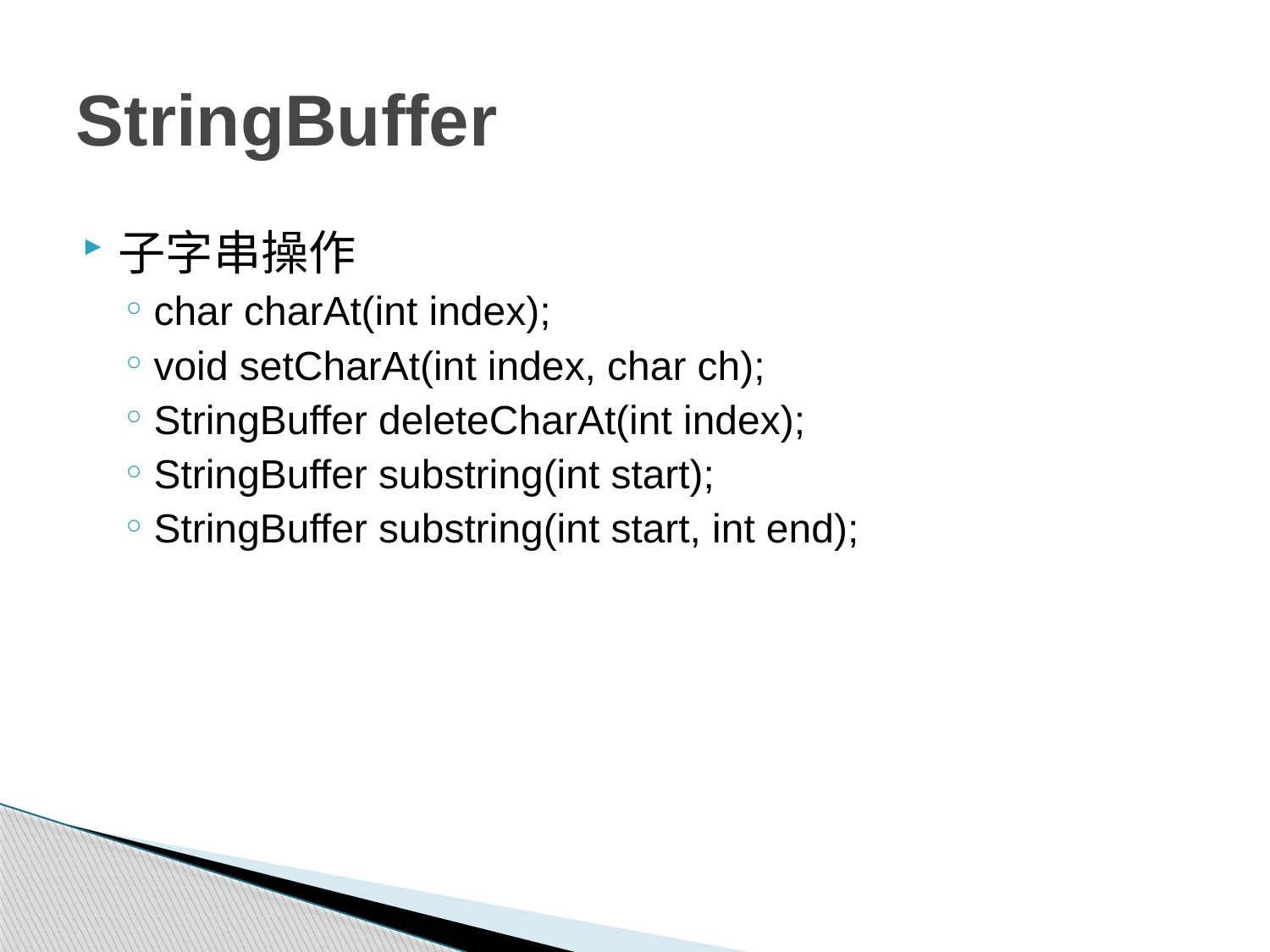

# StringBuffer
子字串操作
char charAt(int index);
void setCharAt(int index, char ch);
StringBuffer deleteCharAt(int index);
StringBuffer substring(int start);
StringBuffer substring(int start, int end);